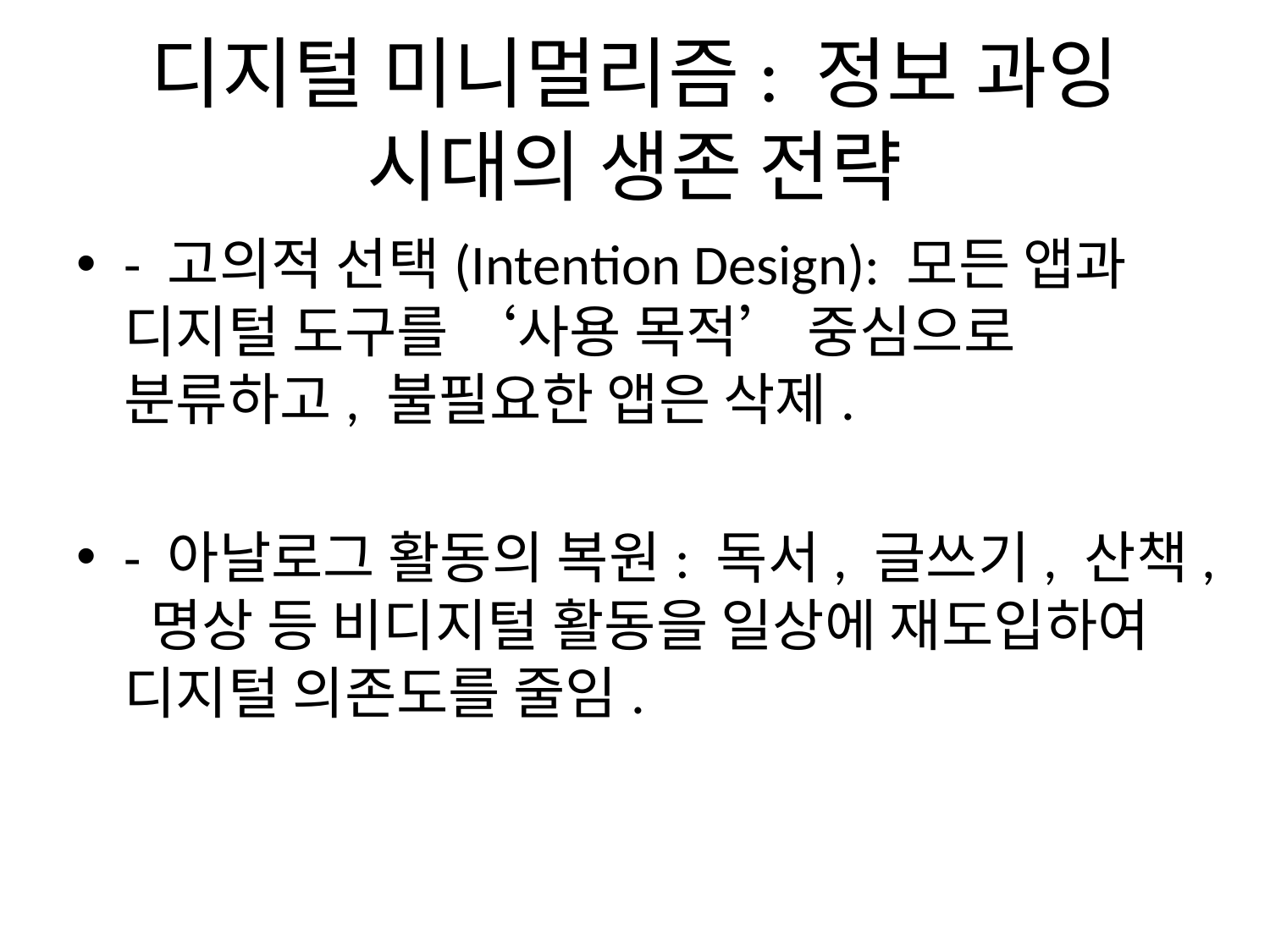

# 디지털 미니멀리즘: 정보 과잉 시대의 생존 전략
- 고의적 선택(Intention Design): 모든 앱과 디지털 도구를 ‘사용 목적’ 중심으로 분류하고, 불필요한 앱은 삭제.

- 아날로그 활동의 복원: 독서, 글쓰기, 산책, 명상 등 비디지털 활동을 일상에 재도입하여 디지털 의존도를 줄임.